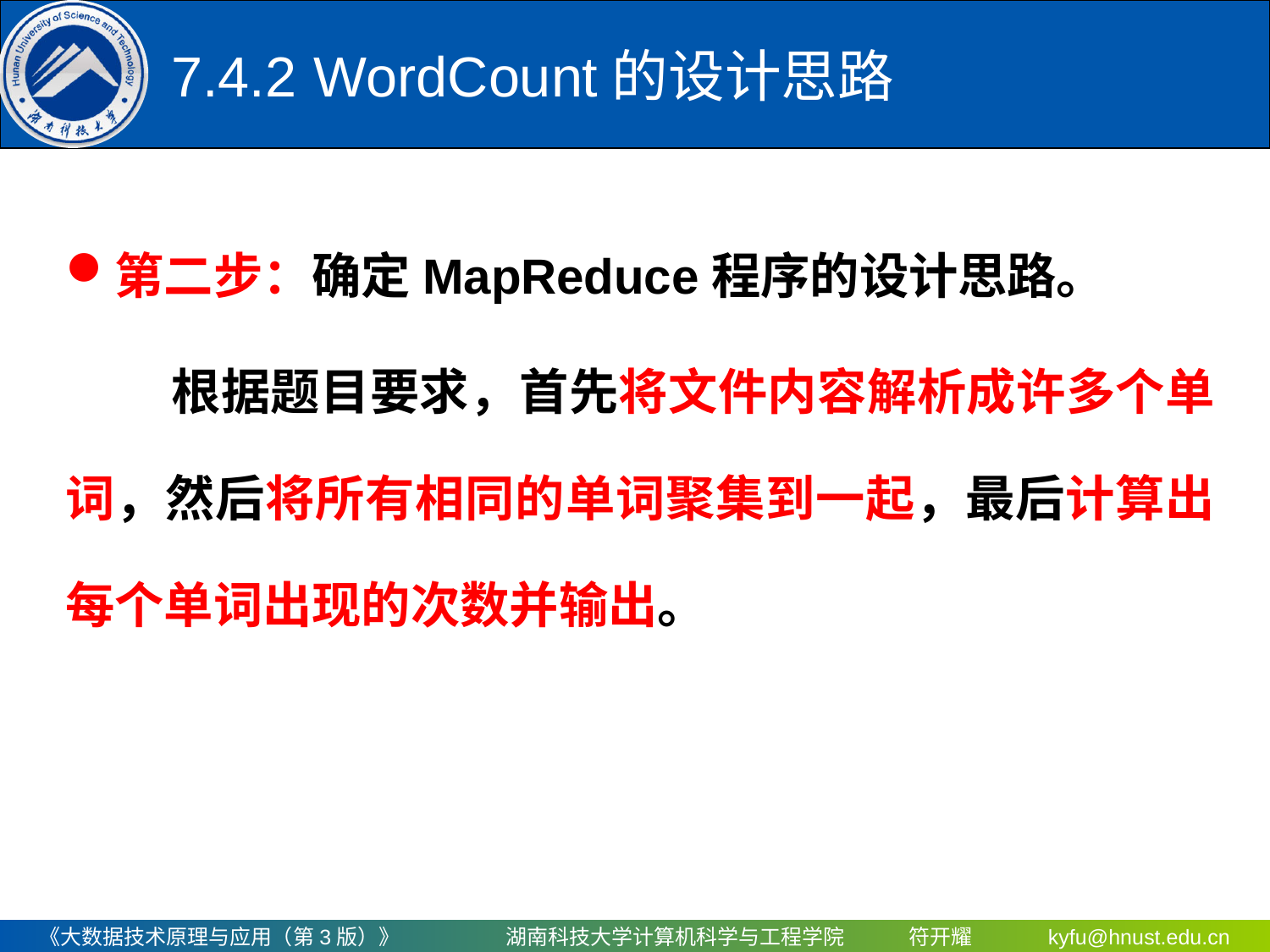

# 7.4.2	 WordCount的设计思路
第二步：确定MapReduce程序的设计思路。
        根据题目要求，首先将文件内容解析成许多个单词，然后将所有相同的单词聚集到一起，最后计算出每个单词出现的次数并输出。